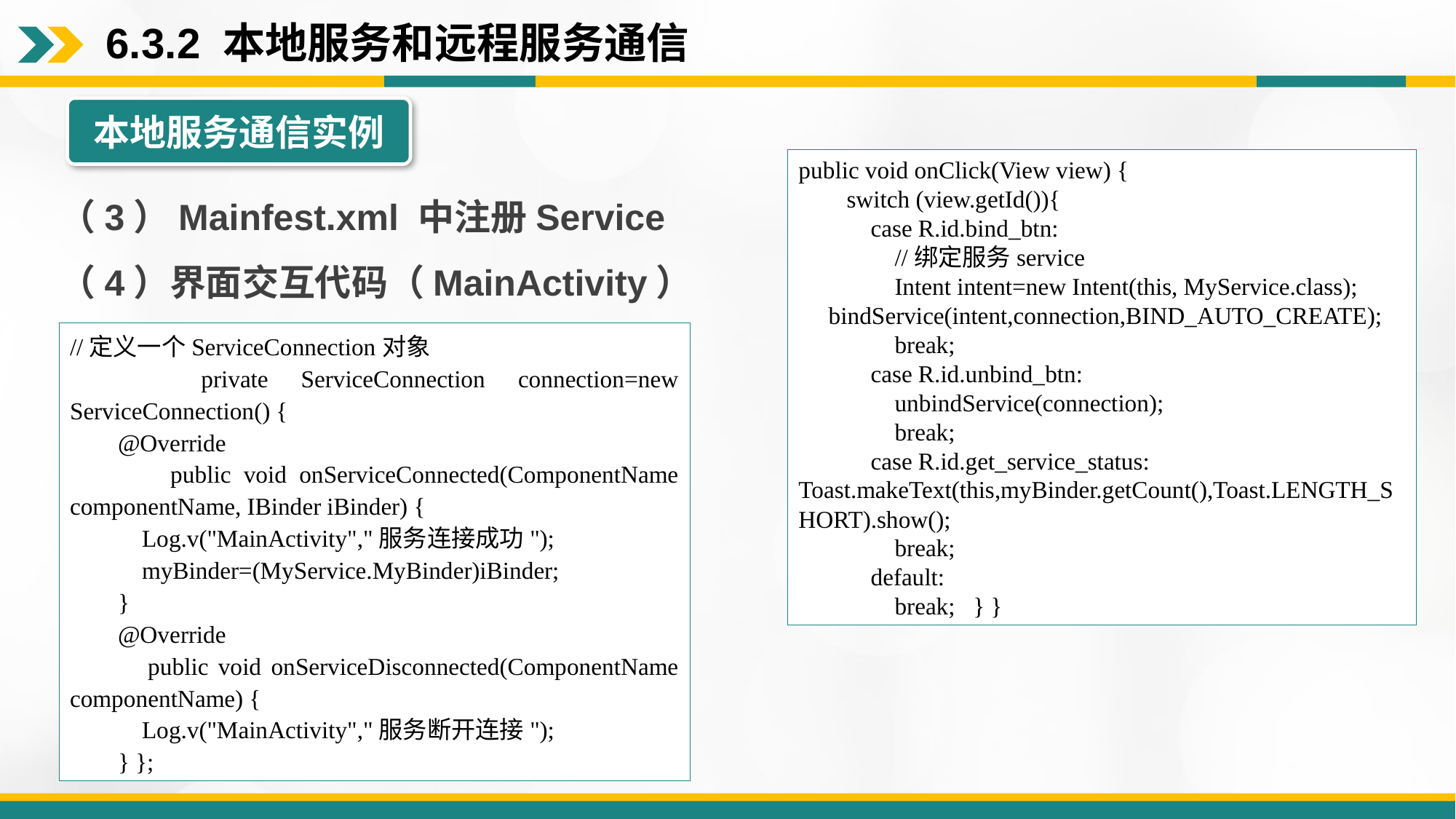

# 6.3.2 本地服务和远程服务通信
本地服务通信实例
public void onClick(View view) {
        switch (view.getId()){
            case R.id.bind_btn:
                //绑定服务service
                Intent intent=new Intent(this, MyService.class);             bindService(intent,connection,BIND_AUTO_CREATE);
                break;
            case R.id.unbind_btn:
                unbindService(connection);
                break;
            case R.id.get_service_status: Toast.makeText(this,myBinder.getCount(),Toast.LENGTH_SHORT).show();
                break;
            default:
                break;   } }
（3）Mainfest.xml 中注册Service
（4）界面交互代码（MainActivity）
//定义一个ServiceConnection对象
    private ServiceConnection connection=new ServiceConnection() {
        @Override
        public void onServiceConnected(ComponentName componentName, IBinder iBinder) {
            Log.v("MainActivity","服务连接成功");
            myBinder=(MyService.MyBinder)iBinder;
        }
        @Override
        public void onServiceDisconnected(ComponentName componentName) {
            Log.v("MainActivity","服务断开连接");
        } };